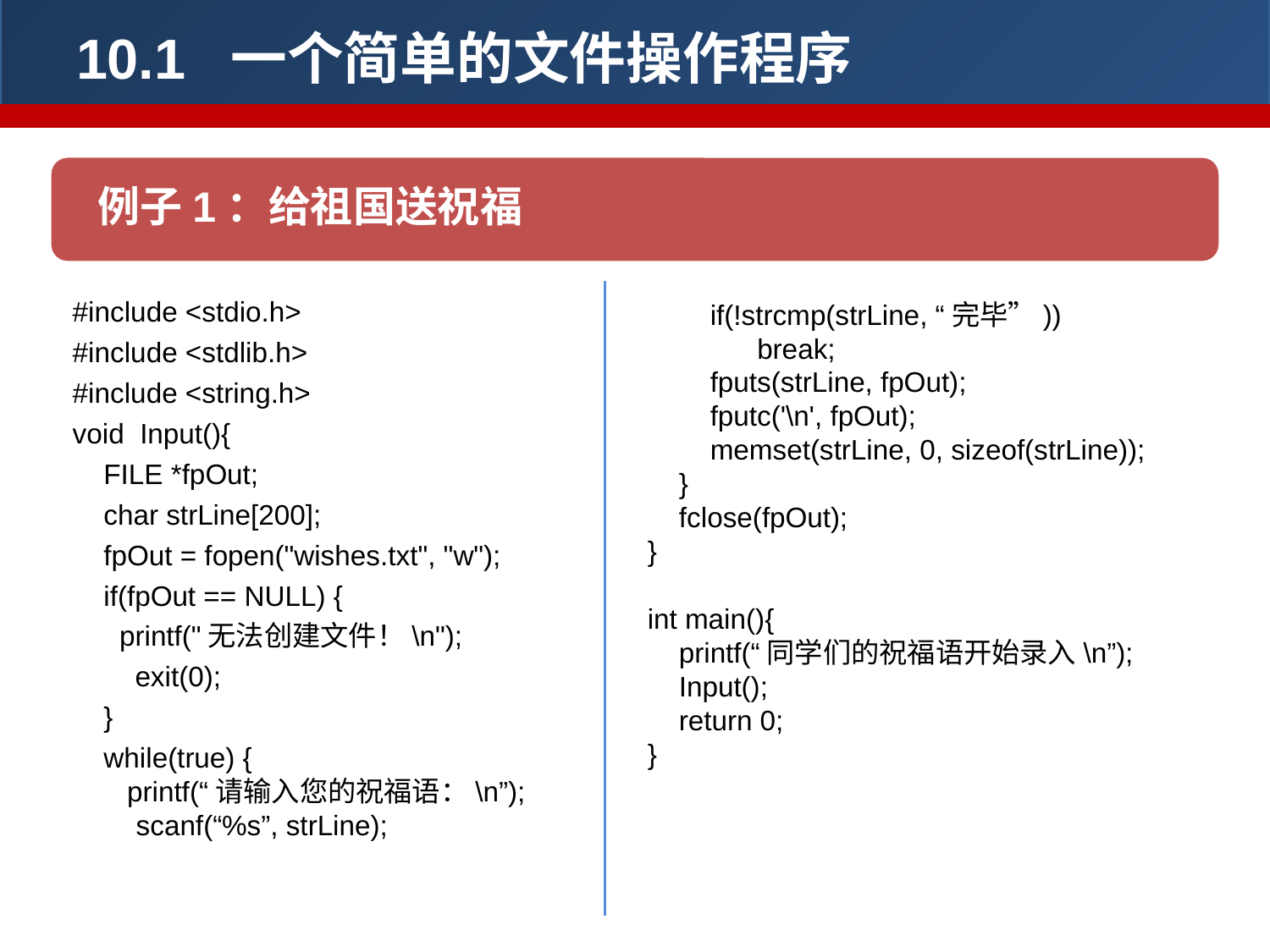

10.1  一个简单的文件操作程序
例子1：给祖国送祝福
#include <stdio.h>
#include <stdlib.h>
#include <string.h>
void  Input(){
    FILE *fpOut;
    char strLine[200];
    fpOut = fopen("wishes.txt", "w");
    if(fpOut == NULL) {
      printf("无法创建文件！\n");
        exit(0);
    }
    while(true) {
       printf(“请输入您的祝福语：\n”);
scanf(“%s”, strLine);
        if(!strcmp(strLine, “完毕”))
              break;
        fputs(strLine, fpOut);
        fputc('\n', fpOut);
        memset(strLine, 0, sizeof(strLine));
    }
    fclose(fpOut);
}

int main(){
    printf(“同学们的祝福语开始录入\n”);
    Input();
    return 0;
}